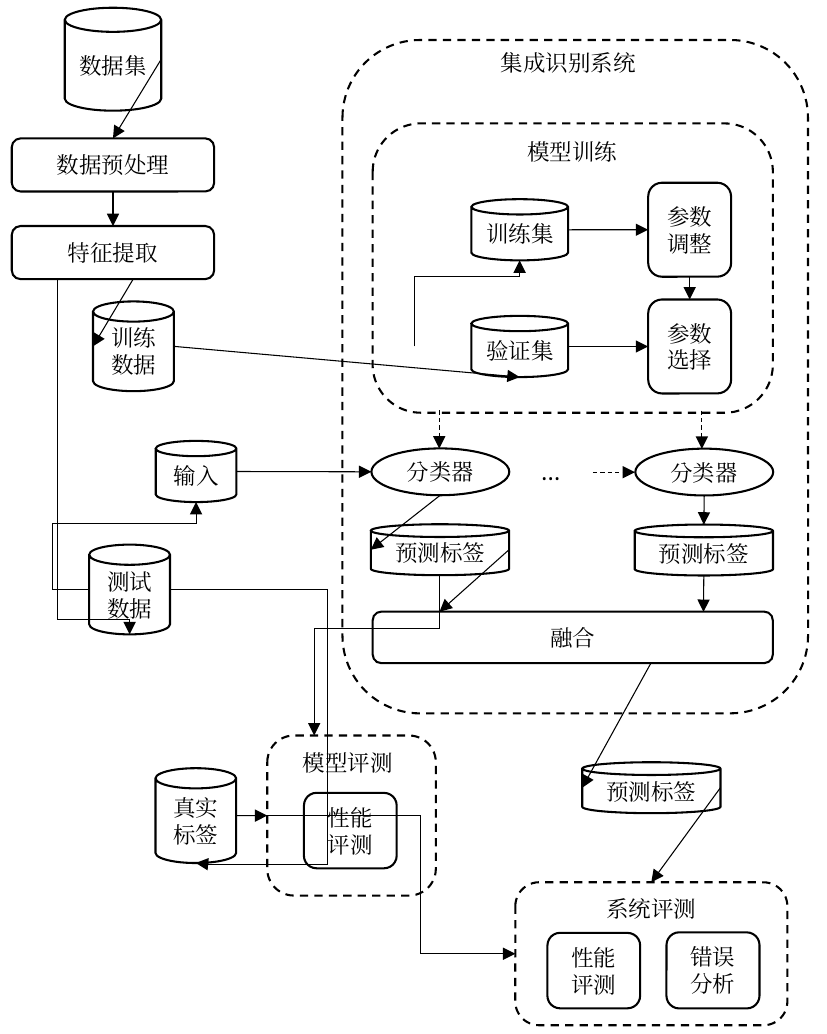

数据集

集成识别系统

模型训练
数据预处理
参数调整
训练集
特征提取
参数选择
训练数据
验证集
输入
分类器
分类器
…
预测标签
预测标签
测试数据
融合

模型评测
性能评测
预测标签
真实标签

系统评测
错误分析
性能评测